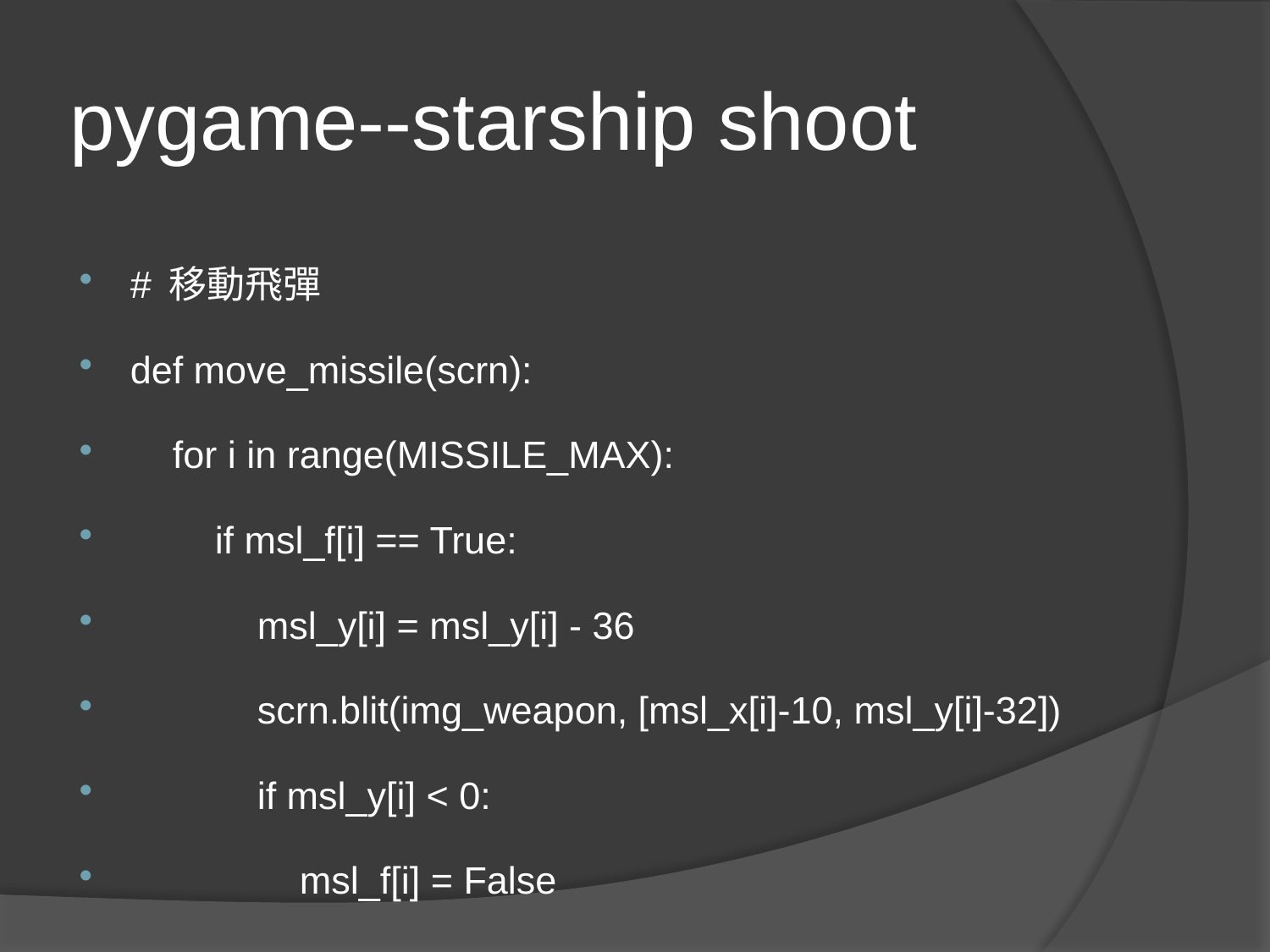

# pygame--starship shoot
# 移動飛彈
def move_missile(scrn):
    for i in range(MISSILE_MAX):
        if msl_f[i] == True:
            msl_y[i] = msl_y[i] - 36
            scrn.blit(img_weapon, [msl_x[i]-10, msl_y[i]-32])
            if msl_y[i] < 0:
                msl_f[i] = False